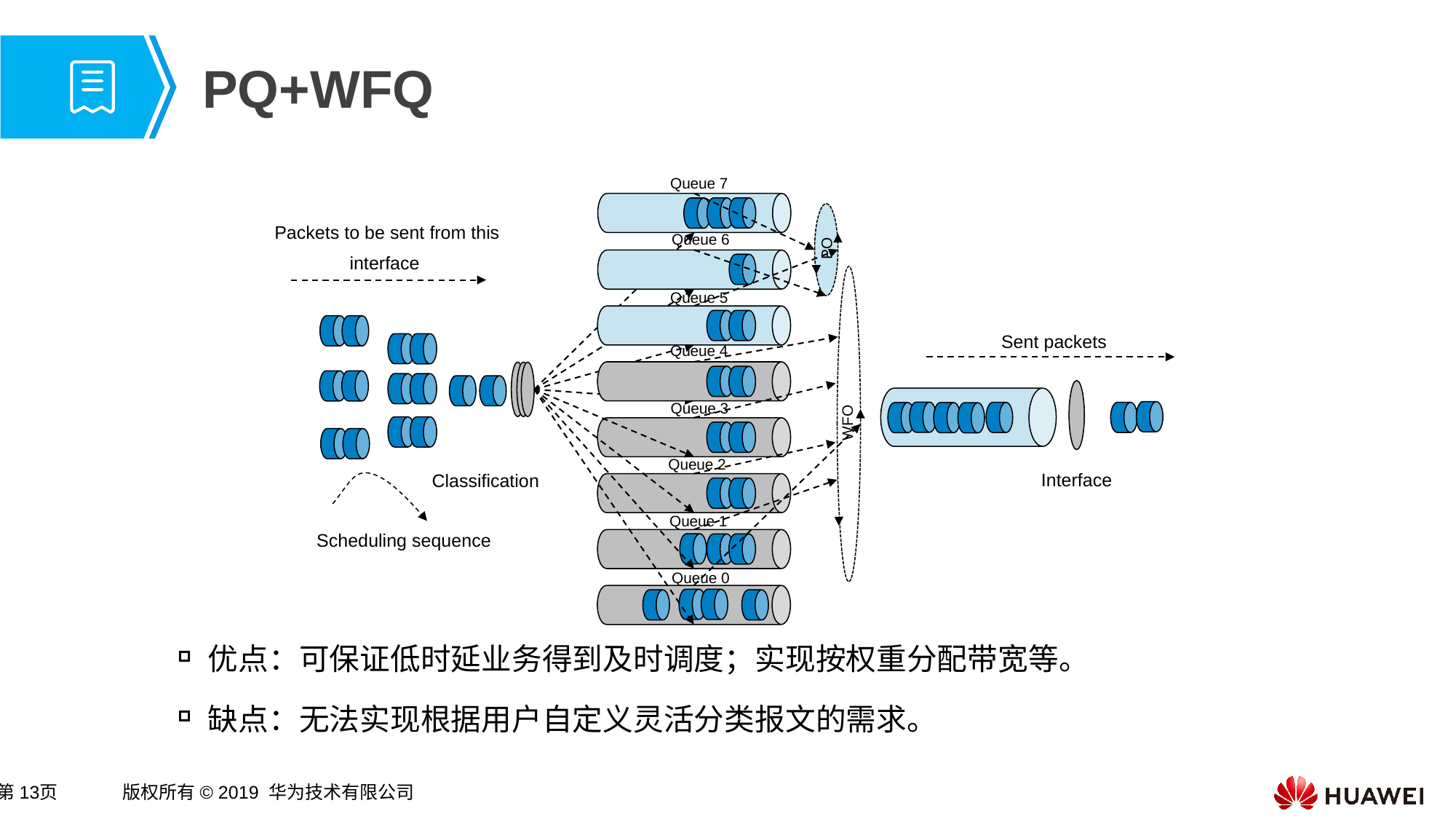

# PQ+WFQ
Queue 7

PO
Packets to be sent from this interface
Queue 6

WFO
Queue 5

Sent packets

Queue 4

Queue 3

Queue 2
Interface
Classification

Queue 1
Scheduling sequence

Queue 0

优点：可保证低时延业务得到及时调度；实现按权重分配带宽等。
缺点：无法实现根据用户自定义灵活分类报文的需求。